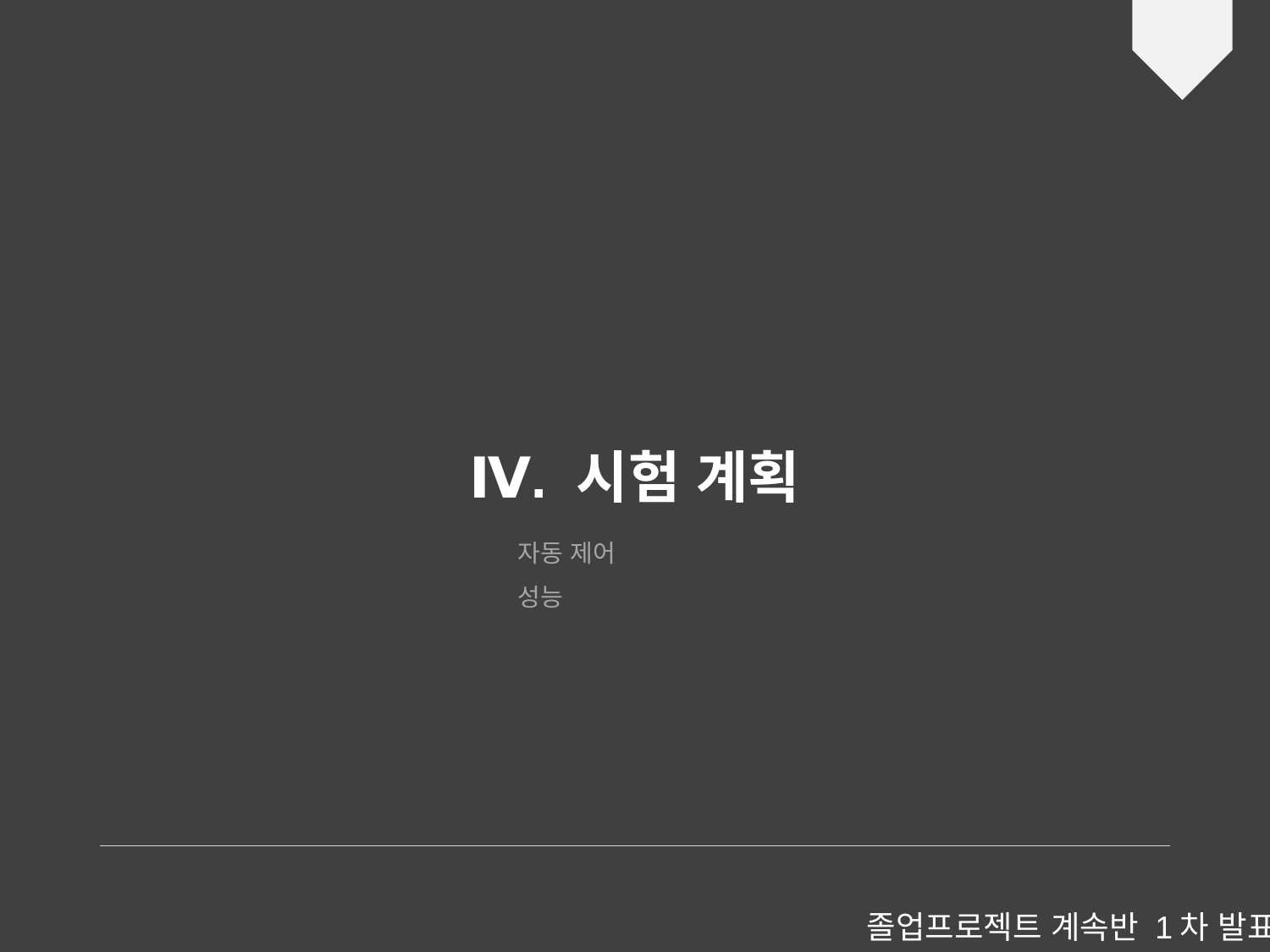

Ⅳ. 시험 계획
자동 제어
성능
졸업프로젝트 계속반 1차 발표